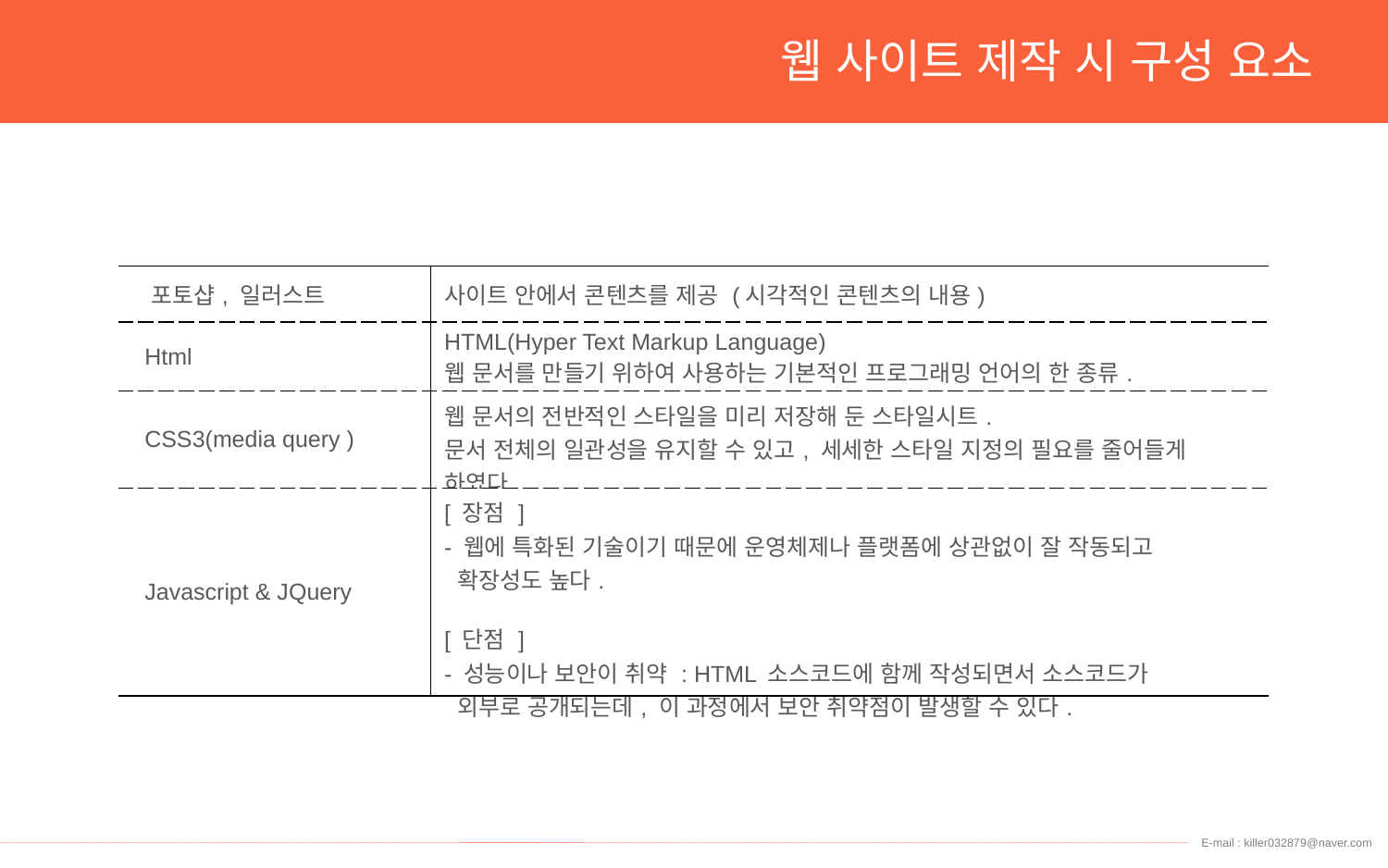

웹 사이트 제작 시 구성 요소
| 포토샵, 일러스트 | 사이트 안에서 콘텐츠를 제공 (시각적인 콘텐츠의 내용) |
| --- | --- |
| Html | HTML(Hyper Text Markup Language) 웹 문서를 만들기 위하여 사용하는 기본적인 프로그래밍 언어의 한 종류. |
| CSS3(media query ) | 웹 문서의 전반적인 스타일을 미리 저장해 둔 스타일시트. 문서 전체의 일관성을 유지할 수 있고, 세세한 스타일 지정의 필요를 줄어들게 하였다. |
| Javascript & JQuery | [ 장점 ] - 웹에 특화된 기술이기 때문에 운영체제나 플랫폼에 상관없이 잘 작동되고 확장성도 높다. [ 단점 ] - 성능이나 보안이 취약 : HTML 소스코드에 함께 작성되면서 소스코드가 외부로 공개되는데, 이 과정에서 보안 취약점이 발생할 수 있다. |